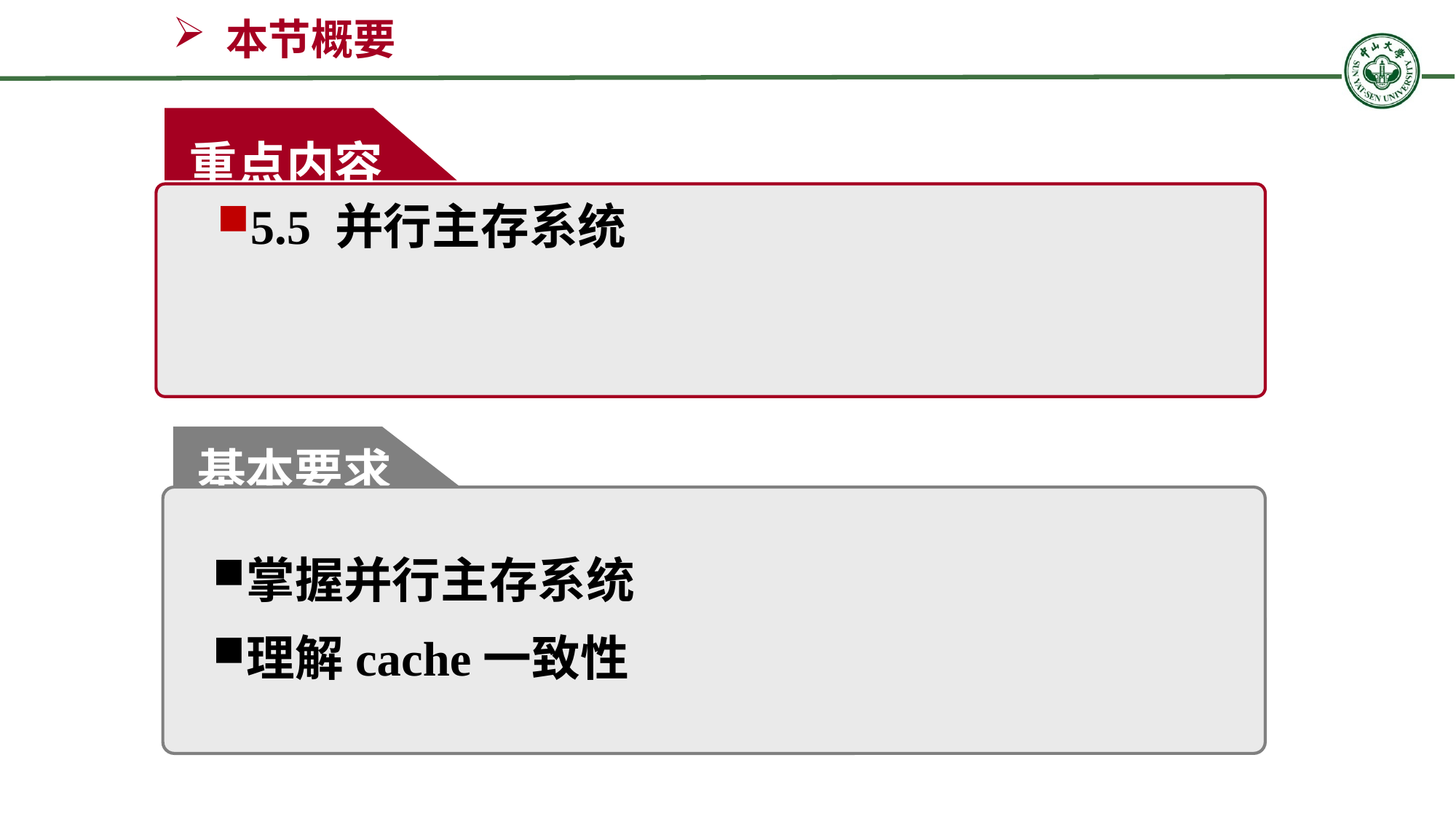

本节概要
重点内容

5.5 并行主存系统

基本要求

掌握并行主存系统
理解cache一致性